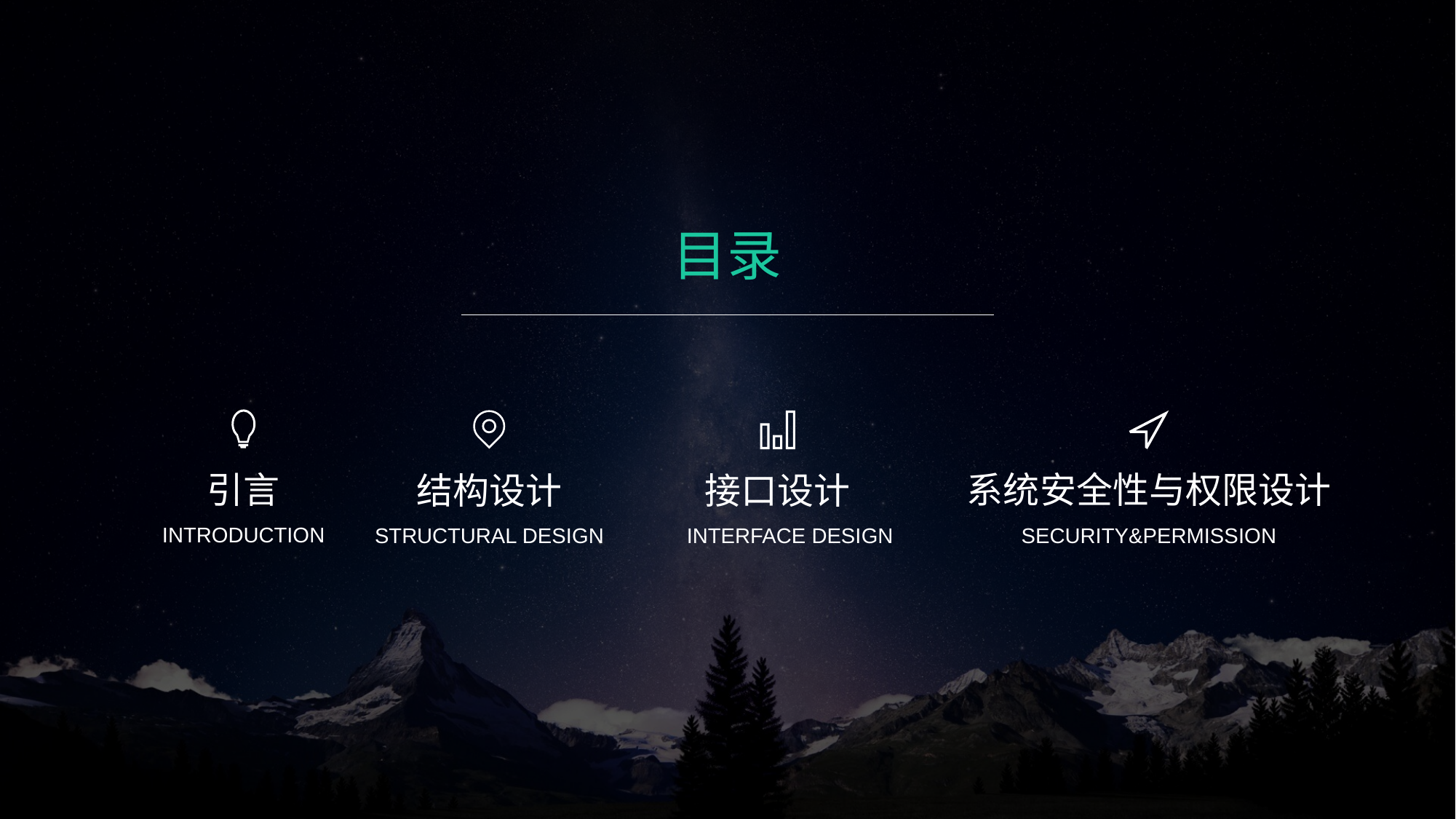

目录

系统安全性与权限设计
引言
结构设计
接口设计
INTRODUCTION
STRUCTURAL DESIGN
SECURITY&PERMISSION
INTERFACE DESIGN